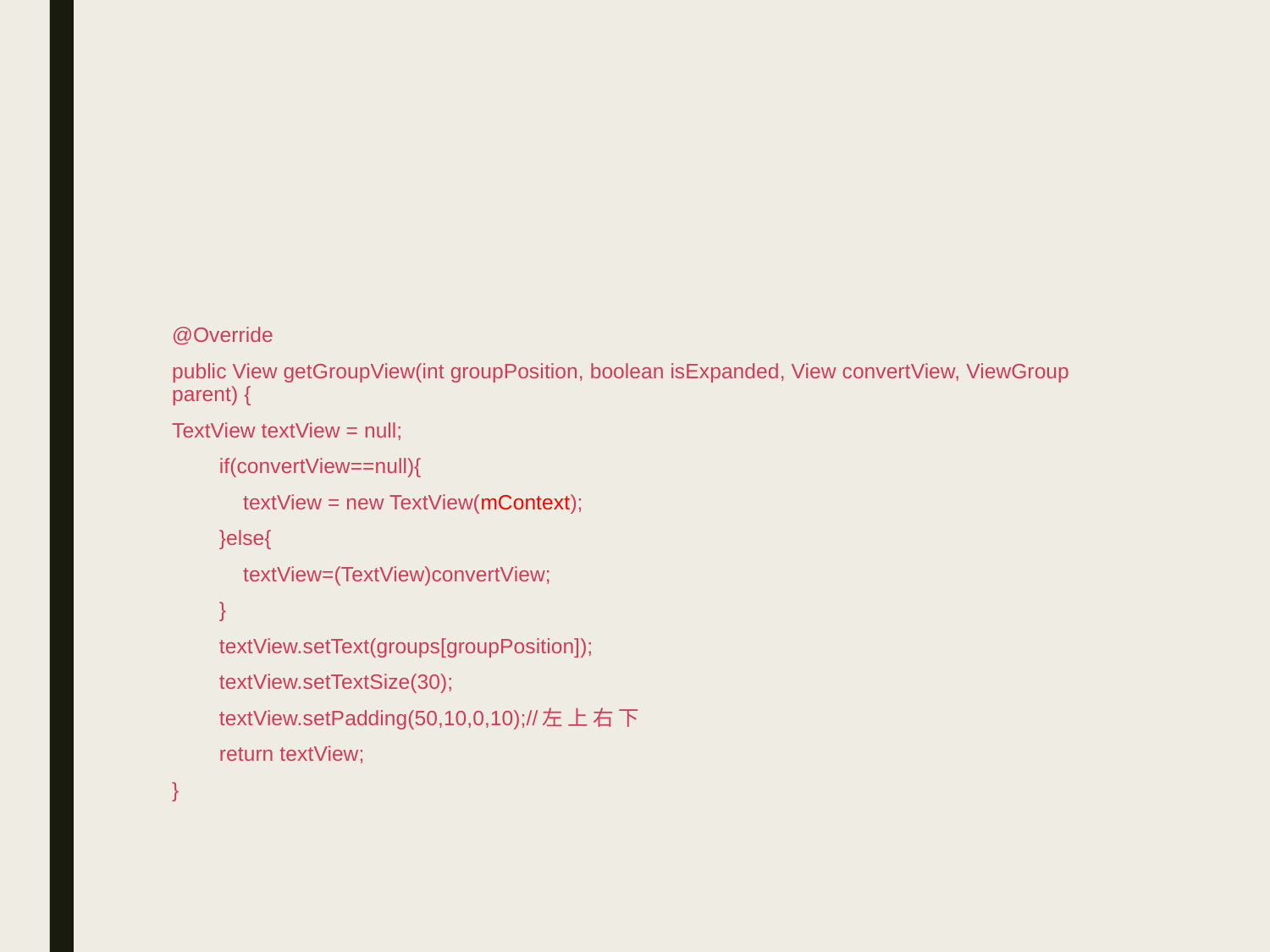

#
@Override
public View getGroupView(int groupPosition, boolean isExpanded, View convertView, ViewGroup parent) {
TextView textView = null;
        if(convertView==null){
            textView = new TextView(mContext);
        }else{
            textView=(TextView)convertView;
        }
        textView.setText(groups[groupPosition]);
        textView.setTextSize(30);
        textView.setPadding(50,10,0,10);//左 上 右 下
        return textView;
}